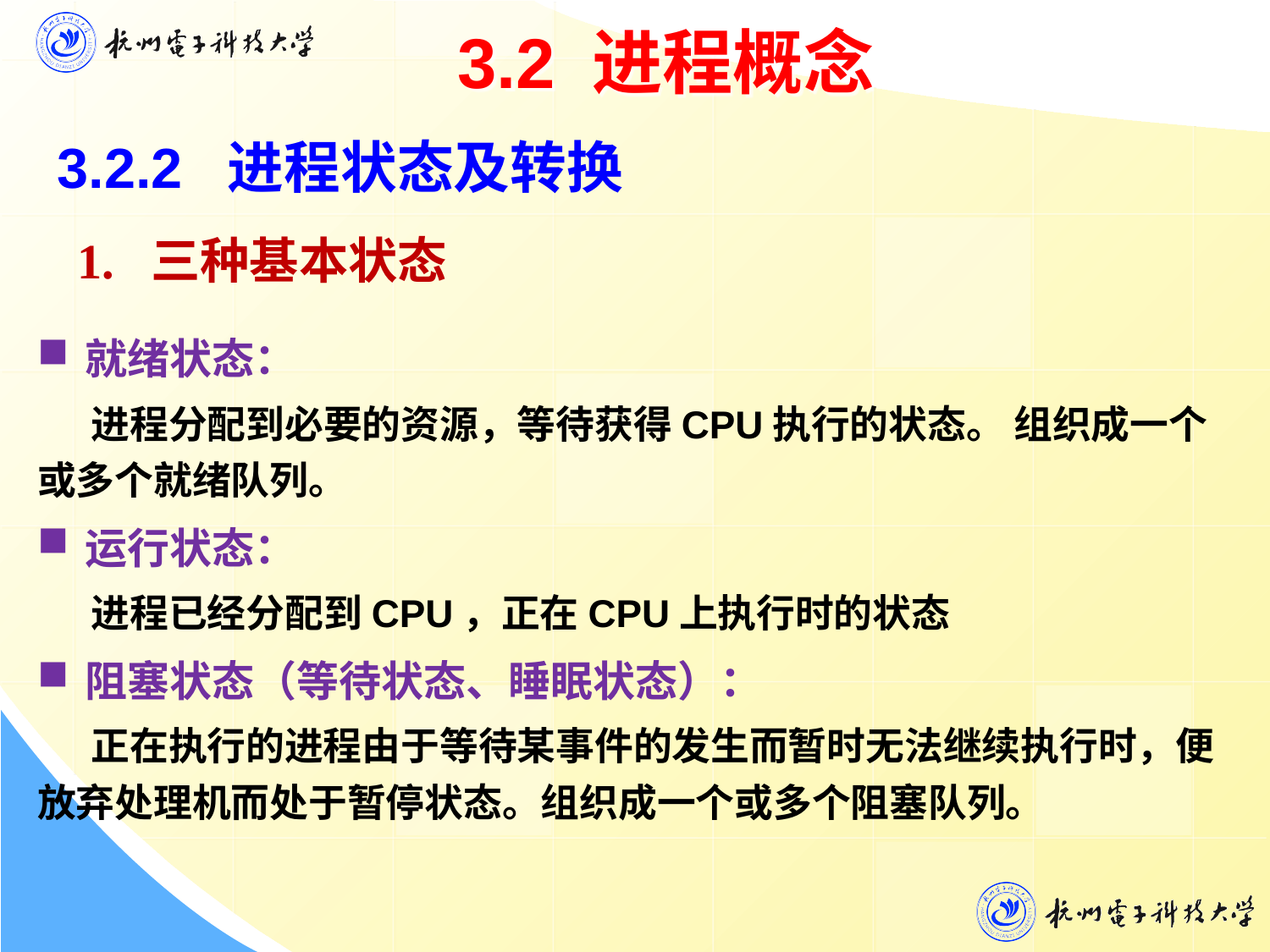

3.2 进程概念
3.2.2  进程状态及转换
1.  三种基本状态
就绪状态：
     进程分配到必要的资源，等待获得CPU执行的状态。 组织成一个或多个就绪队列。
运行状态：
     进程已经分配到CPU，正在CPU上执行时的状态
阻塞状态（等待状态、睡眠状态）：
     正在执行的进程由于等待某事件的发生而暂时无法继续执行时，便放弃处理机而处于暂停状态。组织成一个或多个阻塞队列。